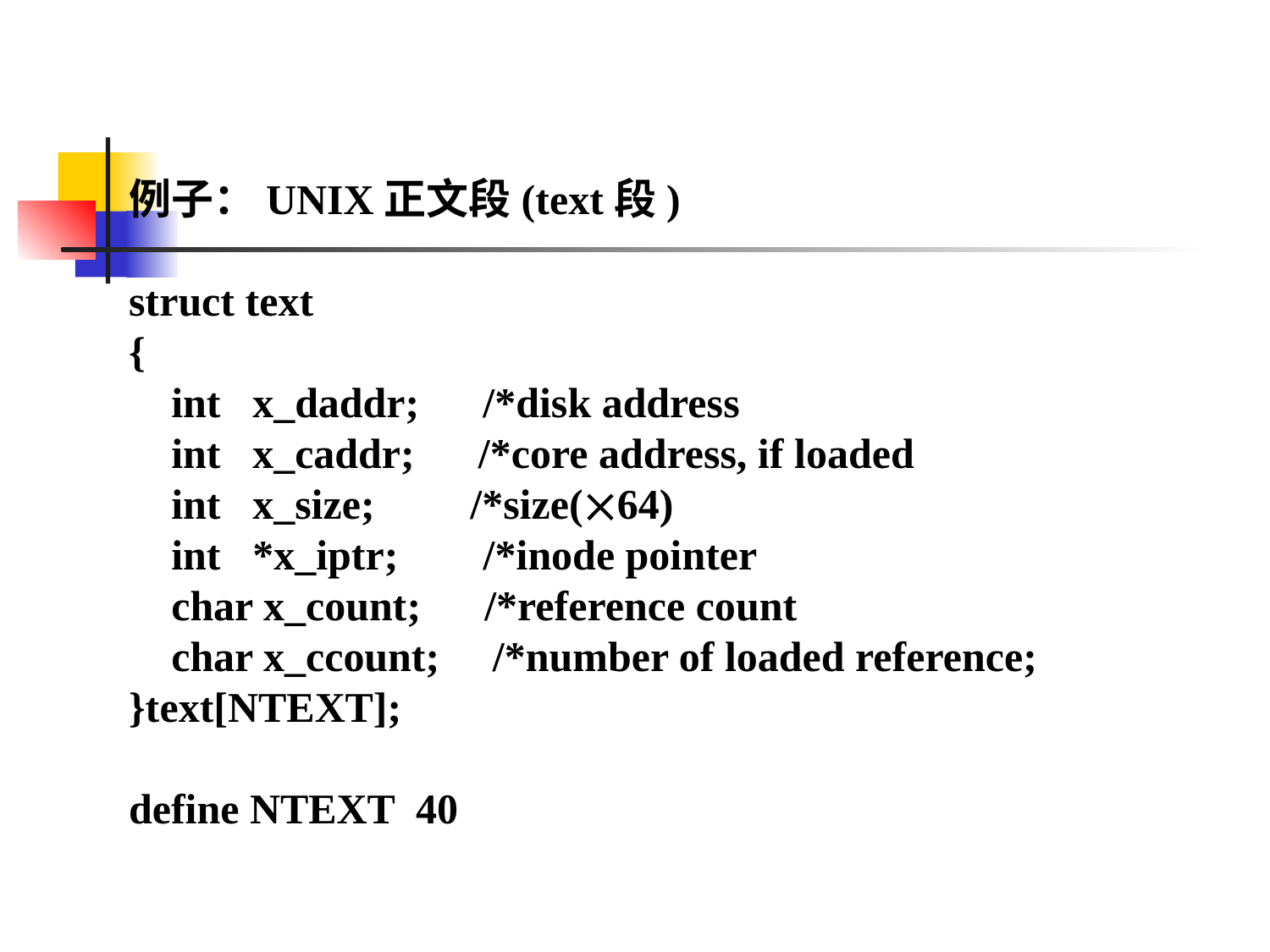

例子：UNIX正文段(text段)

struct text
{
    int   x_daddr;      /*disk address
    int   x_caddr;      /*core address, if loaded
    int   x_size;         /*size(×64)
    int   *x_iptr;        /*inode pointer
    char x_count;      /*reference count
    char x_ccount;     /*number of loaded reference;
}text[NTEXT];

define NTEXT  40